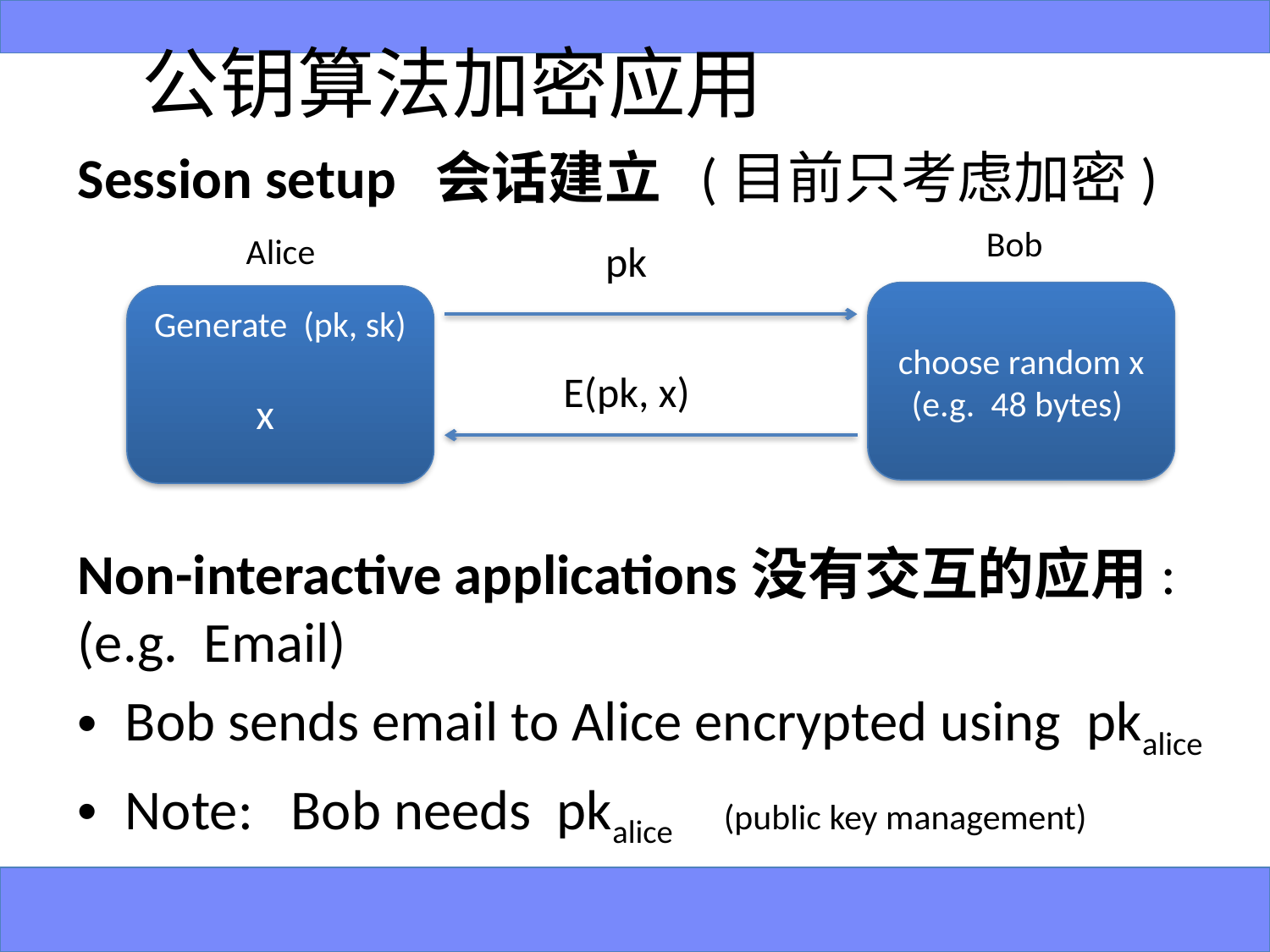

# 公钥算法加密应用
Session setup  会话建立  (目前只考虑加密)

Non-interactive applications没有交互的应用:  (e.g.  Email)
Bob sends email to Alice encrypted using  pkalice
Note:   Bob needs  pkalice    (public key management)
Bob
Alice
pk
choose random x
(e.g.  48 bytes)
Generate  (pk, sk)
E(pk, x)
x